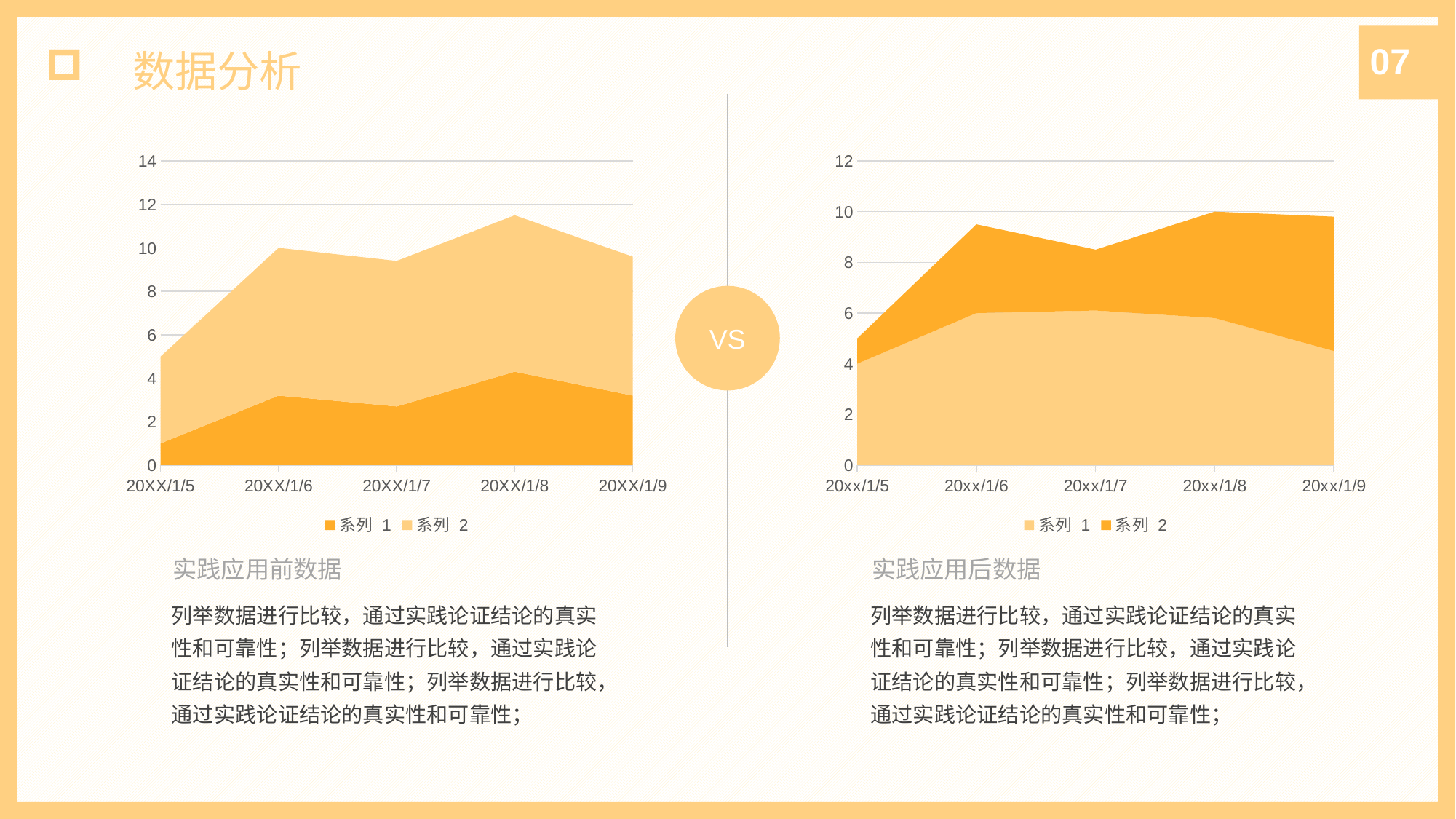

07
    数据分析

### Chart

| Category | 系列 1 | 系列 2 |
|---|---|---|
| 20XX/1/5 | 1.0 | 4.0 |
| 20XX/1/6 | 3.2 | 6.8 |
| 20XX/1/7 | 2.7 | 6.7 |
| 20XX/1/8 | 4.3 | 7.2 |
| 20XX/1/9 | 3.2 | 6.4 |

### Chart

| Category | 系列 1 | 系列 2 |
|---|---|---|
| 20xx/1/5 | 4.0 | 1.0 |
| 20xx/1/6 | 6.0 | 3.5 |
| 20xx/1/7 | 6.1 | 2.4 |
| 20xx/1/8 | 5.8 | 4.2 |
| 20xx/1/9 | 4.5 | 5.3 |
VS
实践应用前数据
实践应用后数据
列举数据进行比较，通过实践论证结论的真实性和可靠性；列举数据进行比较，通过实践论证结论的真实性和可靠性；列举数据进行比较，通过实践论证结论的真实性和可靠性；
列举数据进行比较，通过实践论证结论的真实性和可靠性；列举数据进行比较，通过实践论证结论的真实性和可靠性；列举数据进行比较，通过实践论证结论的真实性和可靠性；